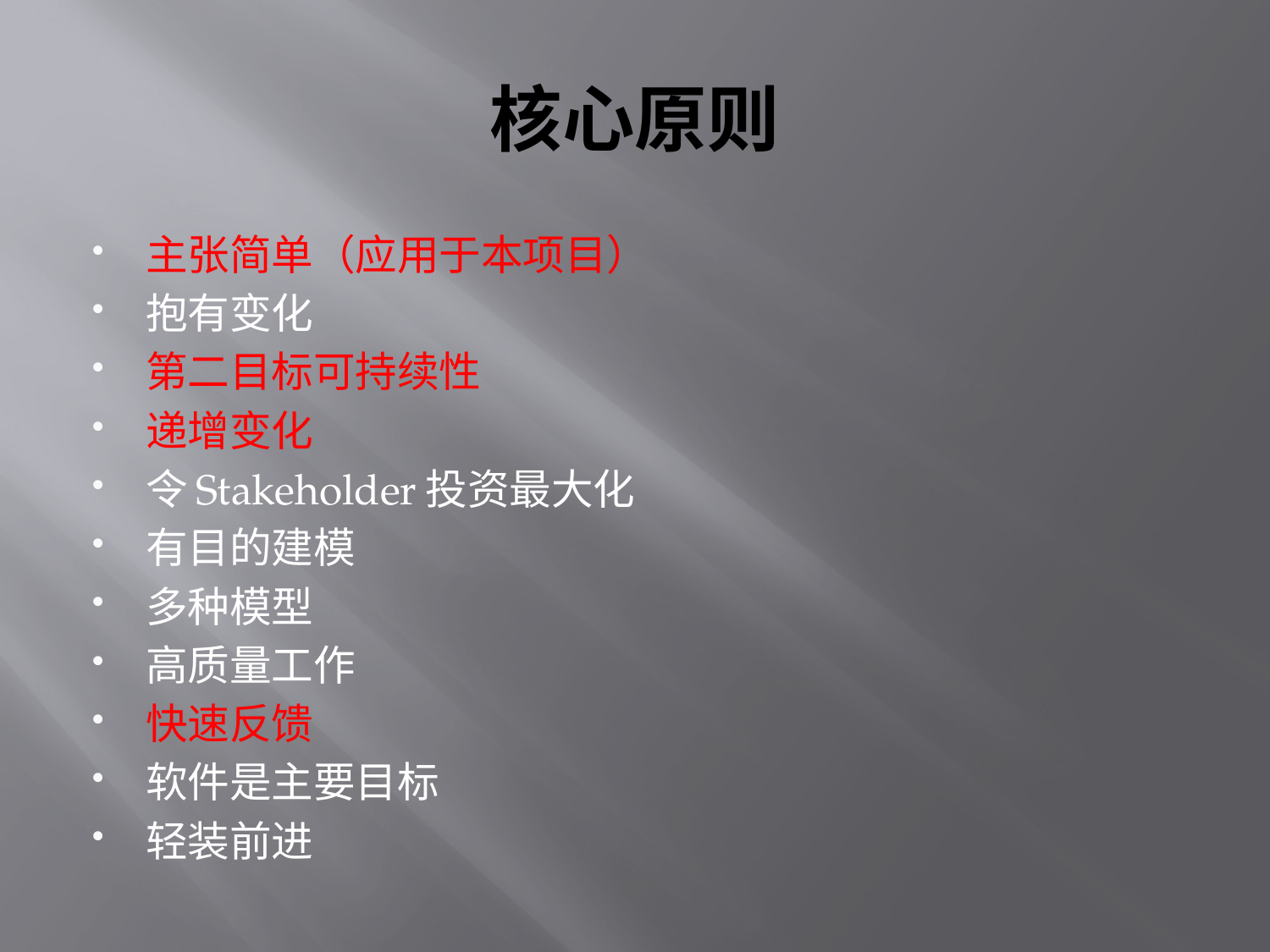

# 核心原则
主张简单（应用于本项目）
抱有变化
第二目标可持续性
递增变化
令Stakeholder投资最大化
有目的建模
多种模型
高质量工作
快速反馈
软件是主要目标
轻装前进